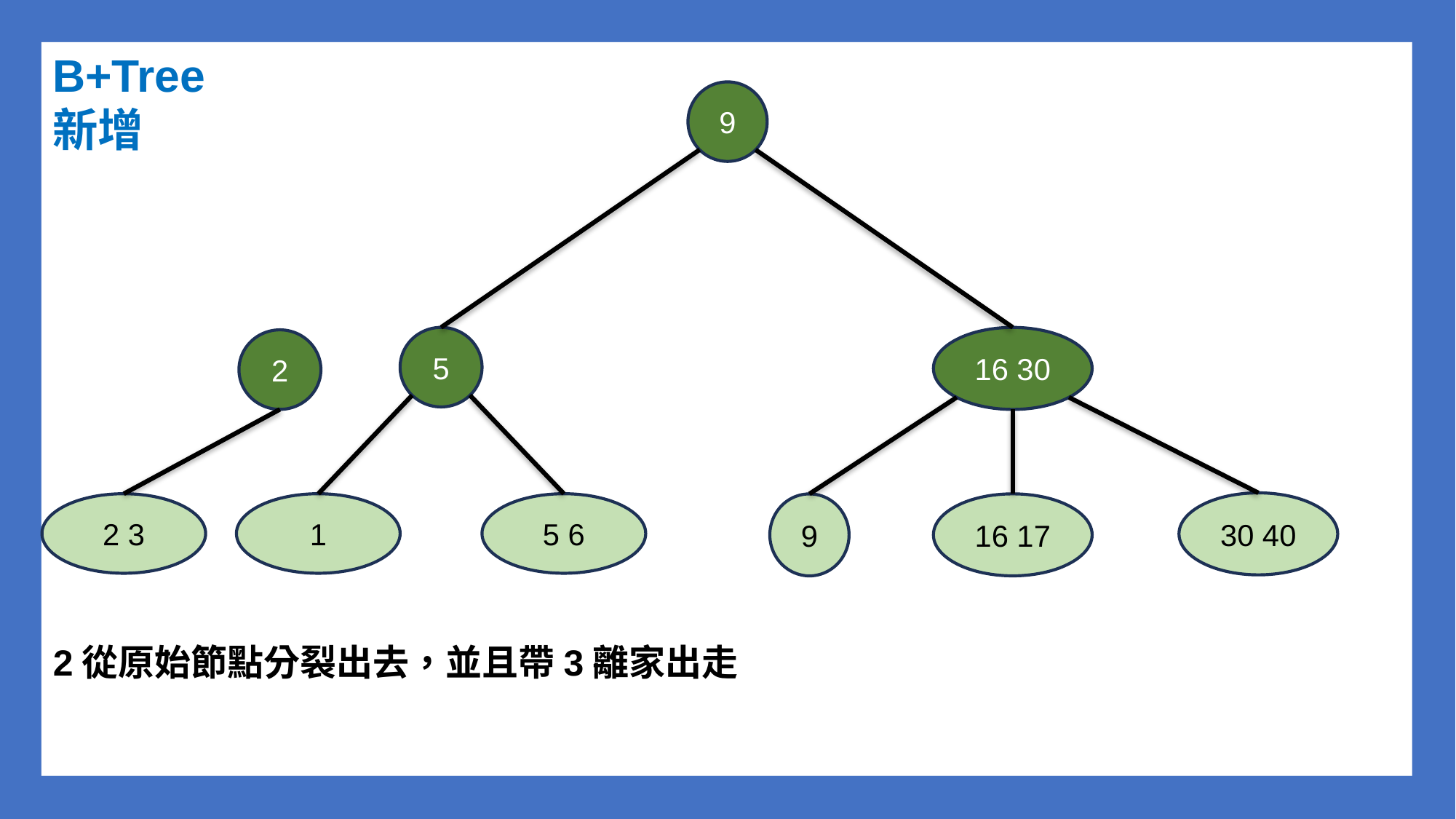

B+Tree
新增
9
5
16 30
2
30 40
2 3
5 6
1
16 17
9
2從原始節點分裂出去，並且帶3離家出走